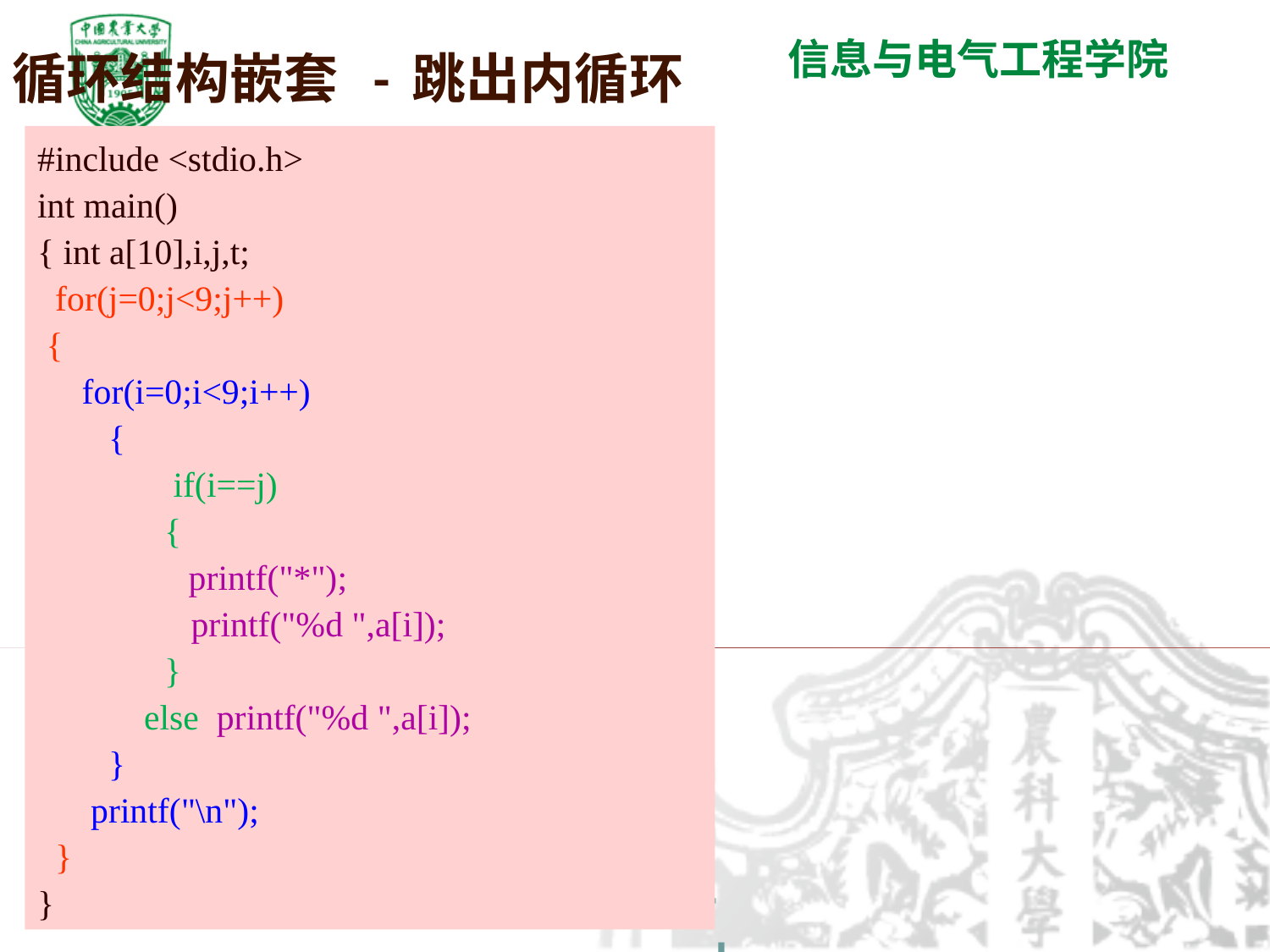

循环结构嵌套  - 跳出内循环
#include <stdio.h>
int main()
{ int a[10],i,j,t;
  for(j=0;j<9;j++)
 {
     for(i=0;i<9;i++)
        {
	 if(i==j)
         	{
                 printf("*");
 	   printf("%d ",a[i]);
           	}
            else  printf("%d ",a[i]);
        }
      printf("\n");
  }
}